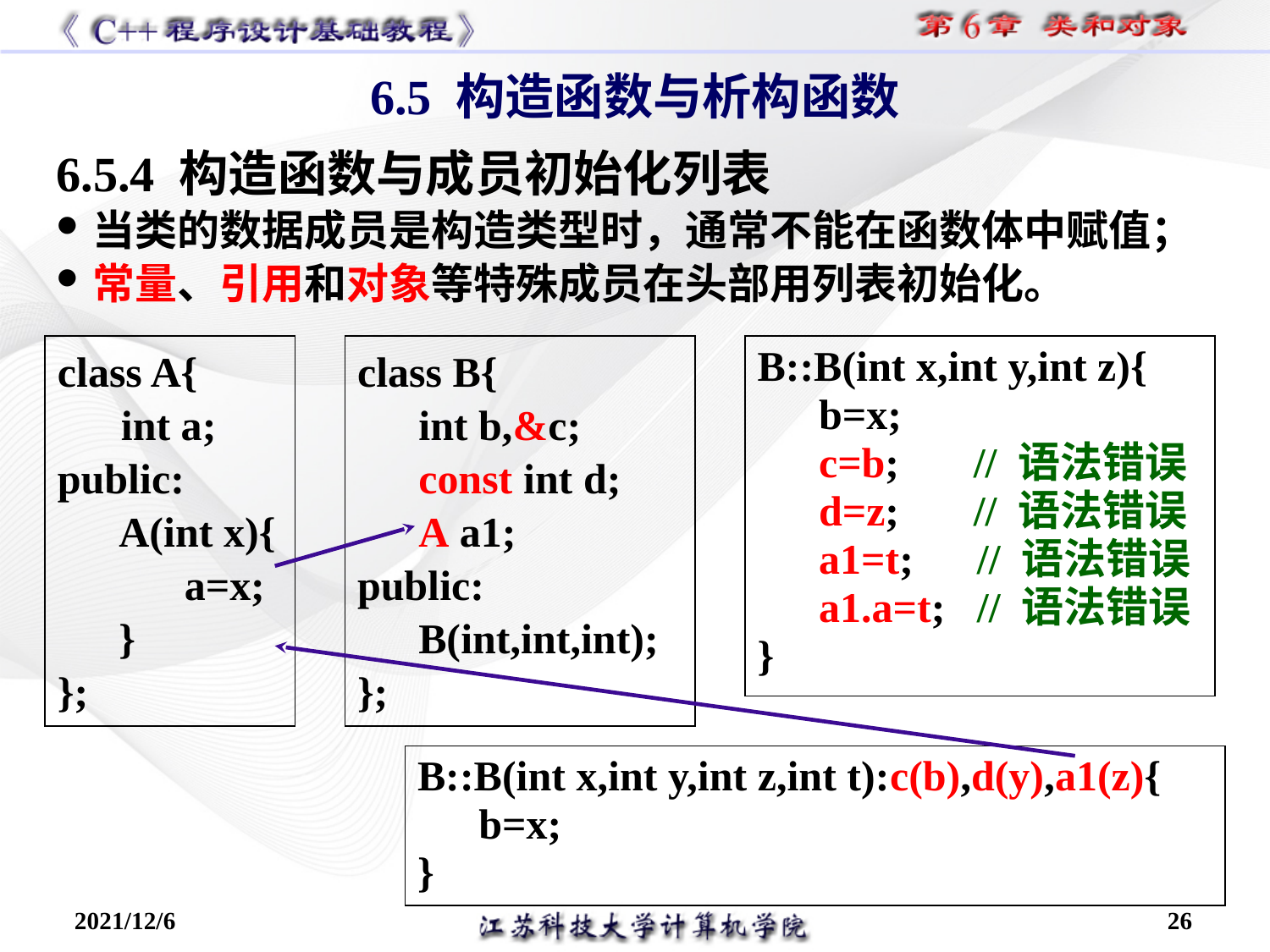

6.5 构造函数与析构函数
6.5.4 构造函数与成员初始化列表
当类的数据成员是构造类型时，通常不能在函数体中赋值；
常量、引用和对象等特殊成员在头部用列表初始化。
class A{
      int a;
public:
A(int x){
a=x;
}
};
class B{
int b,&c;
const int d;
A a1;
public:
B(int,int,int);
};
B::B(int x,int y,int z){
b=x;
c=b;       // 语法错误
d=z;       // 语法错误
a1=t;      // 语法错误
a1.a=t;   // 语法错误
}

B::B(int x,int y,int z,int t):c(b),d(y),a1(z){
b=x;
}